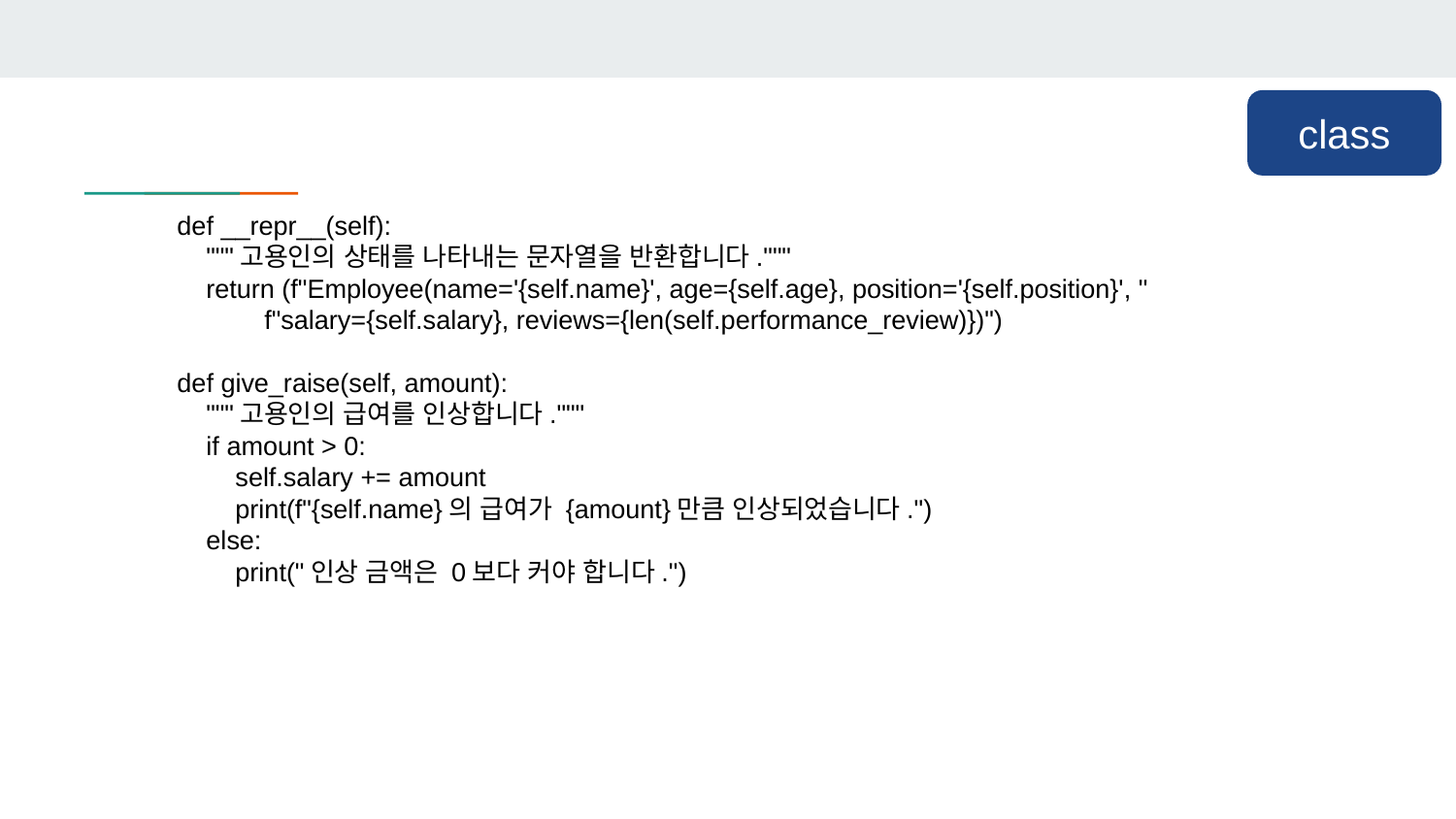

class
    def __repr__(self):
        """고용인의 상태를 나타내는 문자열을 반환합니다."""
        return (f"Employee(name='{self.name}', age={self.age}, position='{self.position}', "
                f"salary={self.salary}, reviews={len(self.performance_review)})")

    def give_raise(self, amount):
        """고용인의 급여를 인상합니다."""
        if amount > 0:
            self.salary += amount
            print(f"{self.name}의 급여가 {amount}만큼 인상되었습니다.")
        else:
            print("인상 금액은 0보다 커야 합니다.")